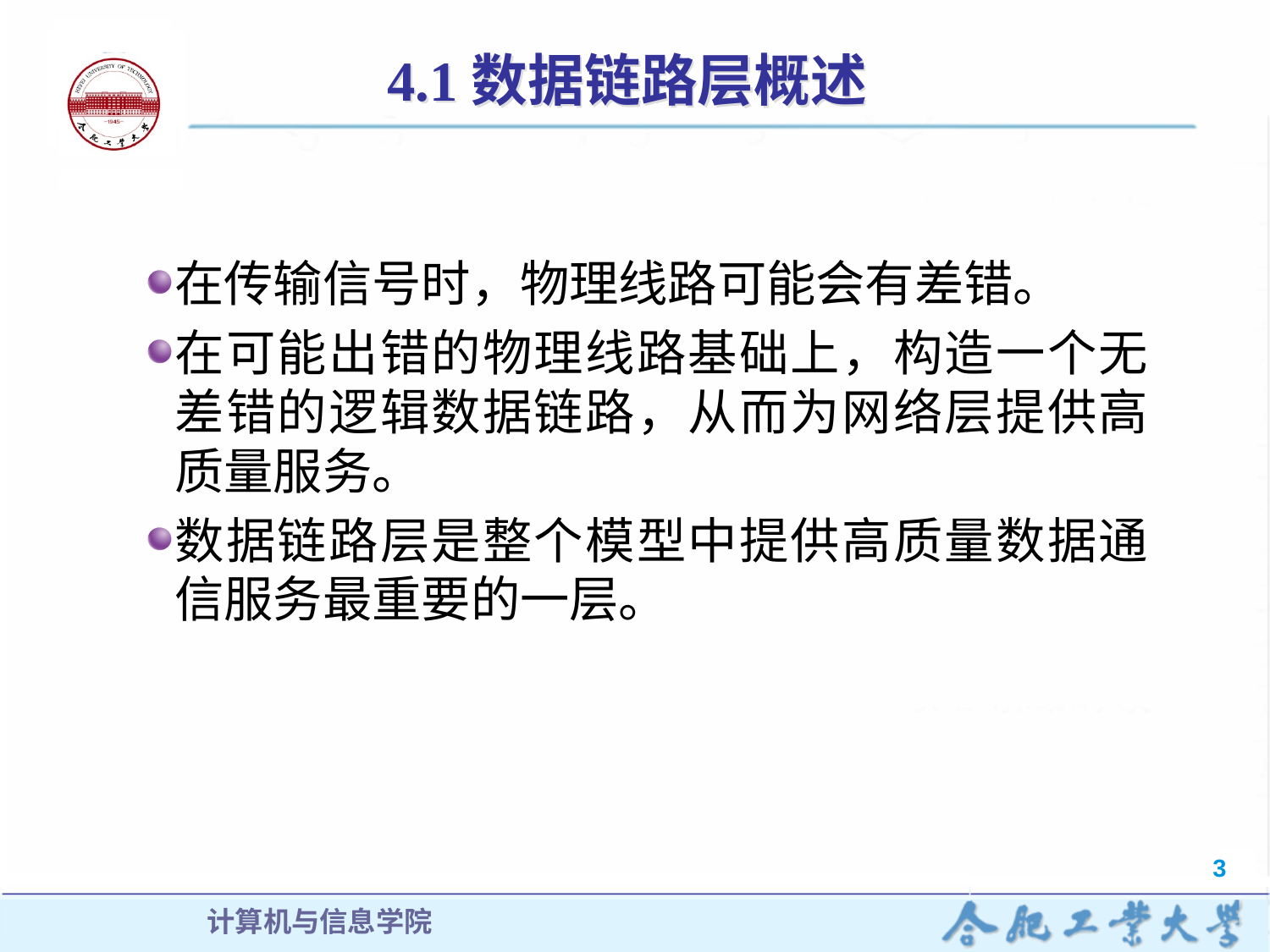

# 4.1数据链路层概述
在传输信号时，物理线路可能会有差错。
在可能出错的物理线路基础上，构造一个无差错的逻辑数据链路，从而为网络层提供高质量服务。
数据链路层是整个模型中提供高质量数据通信服务最重要的一层。